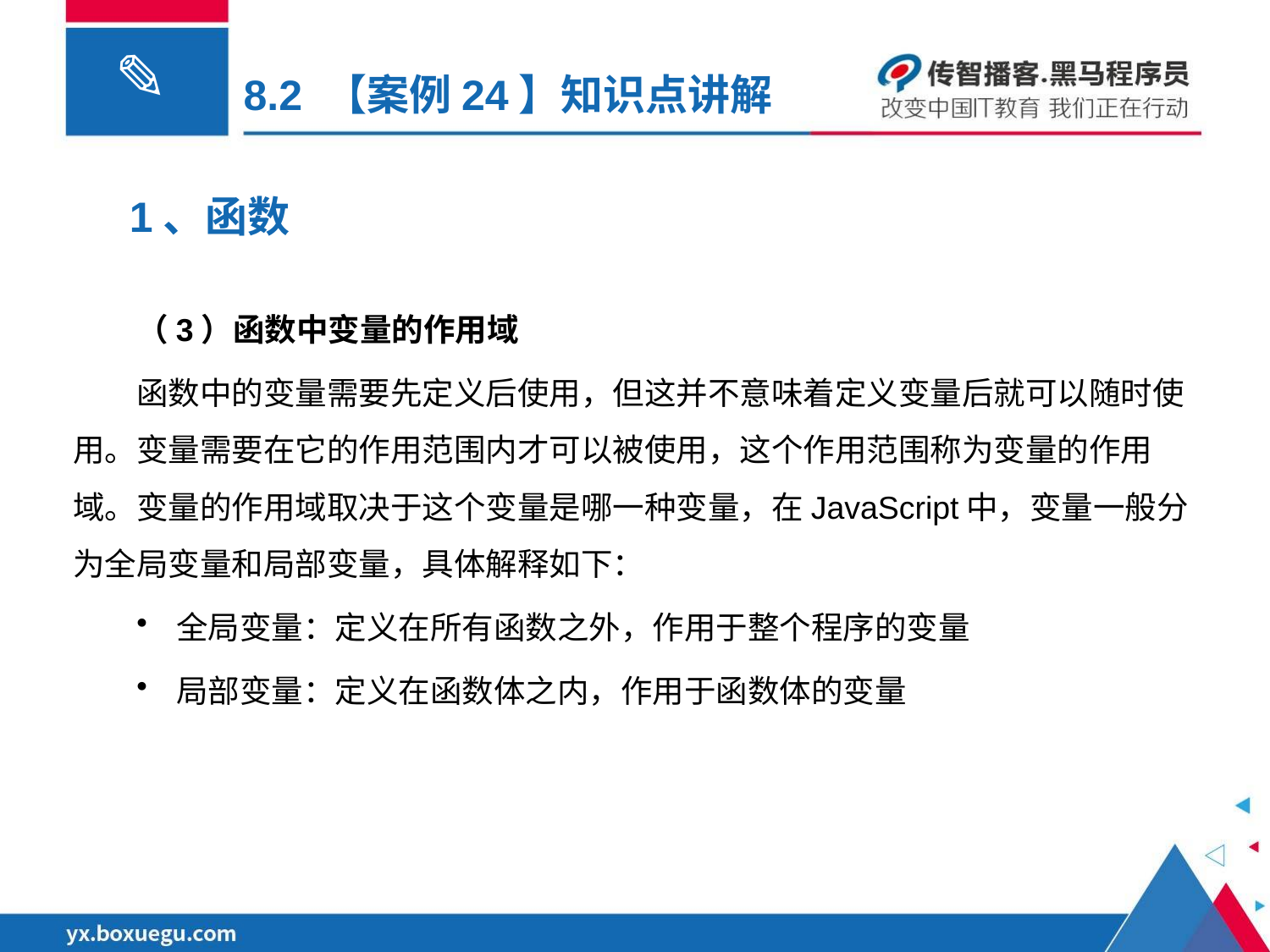

# 8.2 【案例24】知识点讲解
1、函数
（3）函数中变量的作用域
函数中的变量需要先定义后使用，但这并不意味着定义变量后就可以随时使用。变量需要在它的作用范围内才可以被使用，这个作用范围称为变量的作用域。变量的作用域取决于这个变量是哪一种变量，在JavaScript中，变量一般分为全局变量和局部变量，具体解释如下：
全局变量：定义在所有函数之外，作用于整个程序的变量
局部变量：定义在函数体之内，作用于函数体的变量